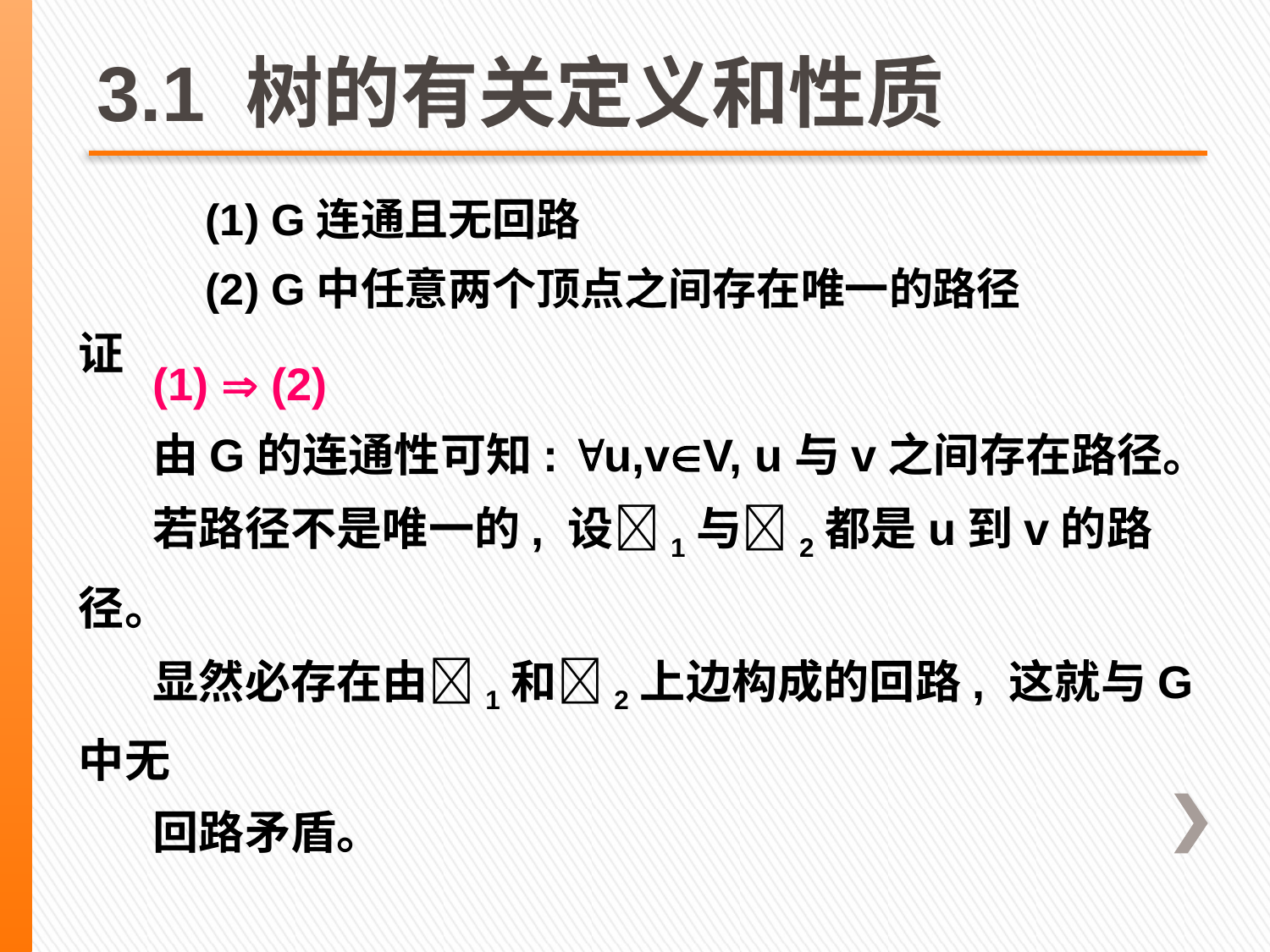

# 3.1 树的有关定义和性质
	(1) G连通且无回路
	(2) G中任意两个顶点之间存在唯一的路径
证
(1) ⇒ (2)
由G的连通性可知: ∀u,v∈V, u与v之间存在路径。
若路径不是唯一的, 设Γ1与Γ2都是u到v的路径。
显然必存在由Γ1和Γ2上边构成的回路, 这就与G中无
回路矛盾。